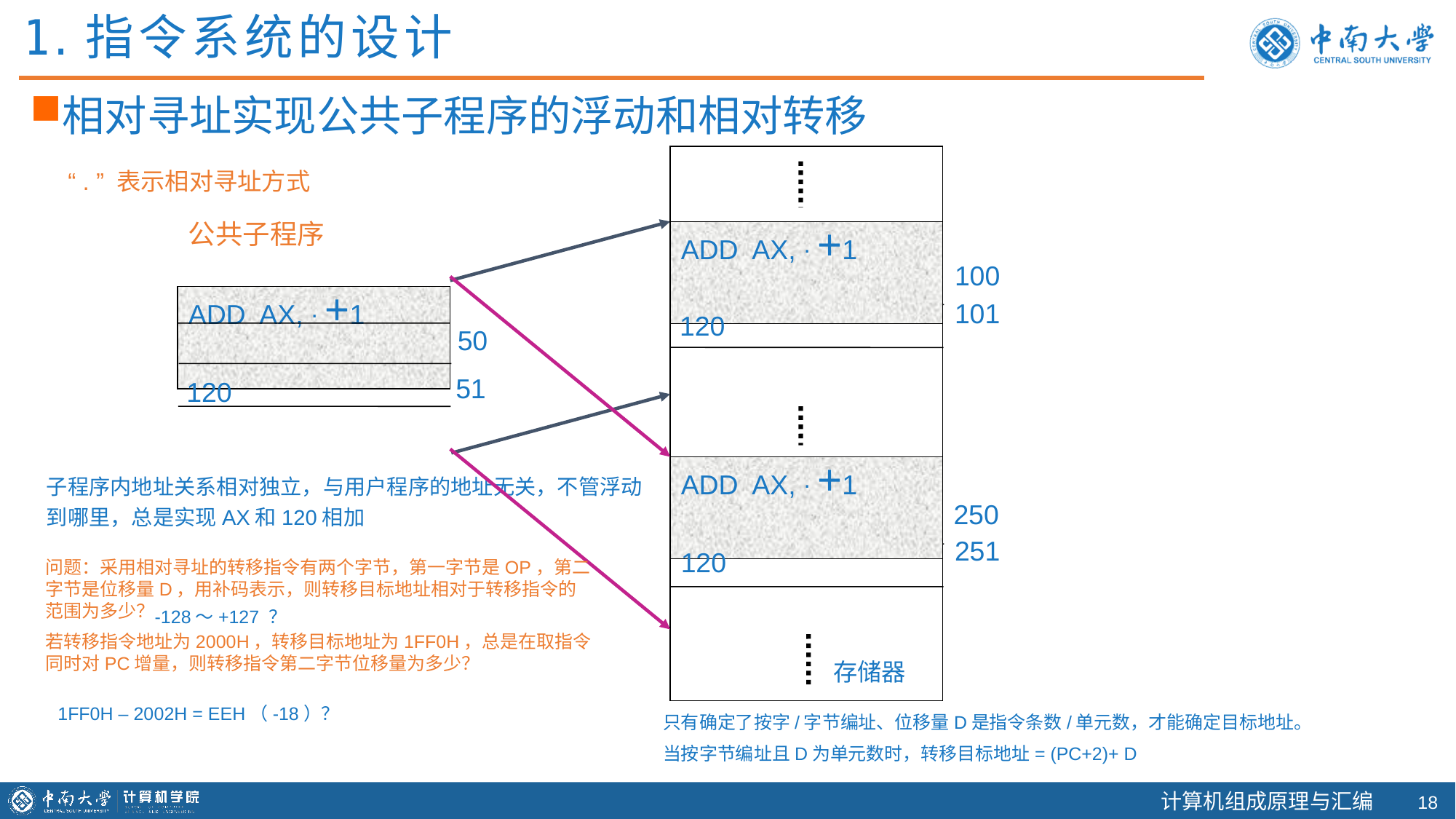

1.指令系统的设计
相对寻址实现公共子程序的浮动和相对转移

“ . ” 表示相对寻址方式
公共子程序

ADD  AX, . +1
100
101
120

ADD  AX, . +1
120
250
251
ADD  AX, . +1

50

51
120

子程序内地址关系相对独立，与用户程序的地址无关，不管浮动到哪里，总是实现AX和120相加

问题：采用相对寻址的转移指令有两个字节，第一字节是OP，第二字节是位移量D，用补码表示，则转移目标地址相对于转移指令的范围为多少？
若转移指令地址为2000H，转移目标地址为1FF0H，总是在取指令同时对PC增量，则转移指令第二字节位移量为多少？

-128～+127 ？

存储器
1FF0H – 2002H = EEH（-18）？
只有确定了按字/字节编址、位移量D是指令条数/单元数，才能确定目标地址。
当按字节编址且D为单元数时，转移目标地址= (PC+2)+ D
18